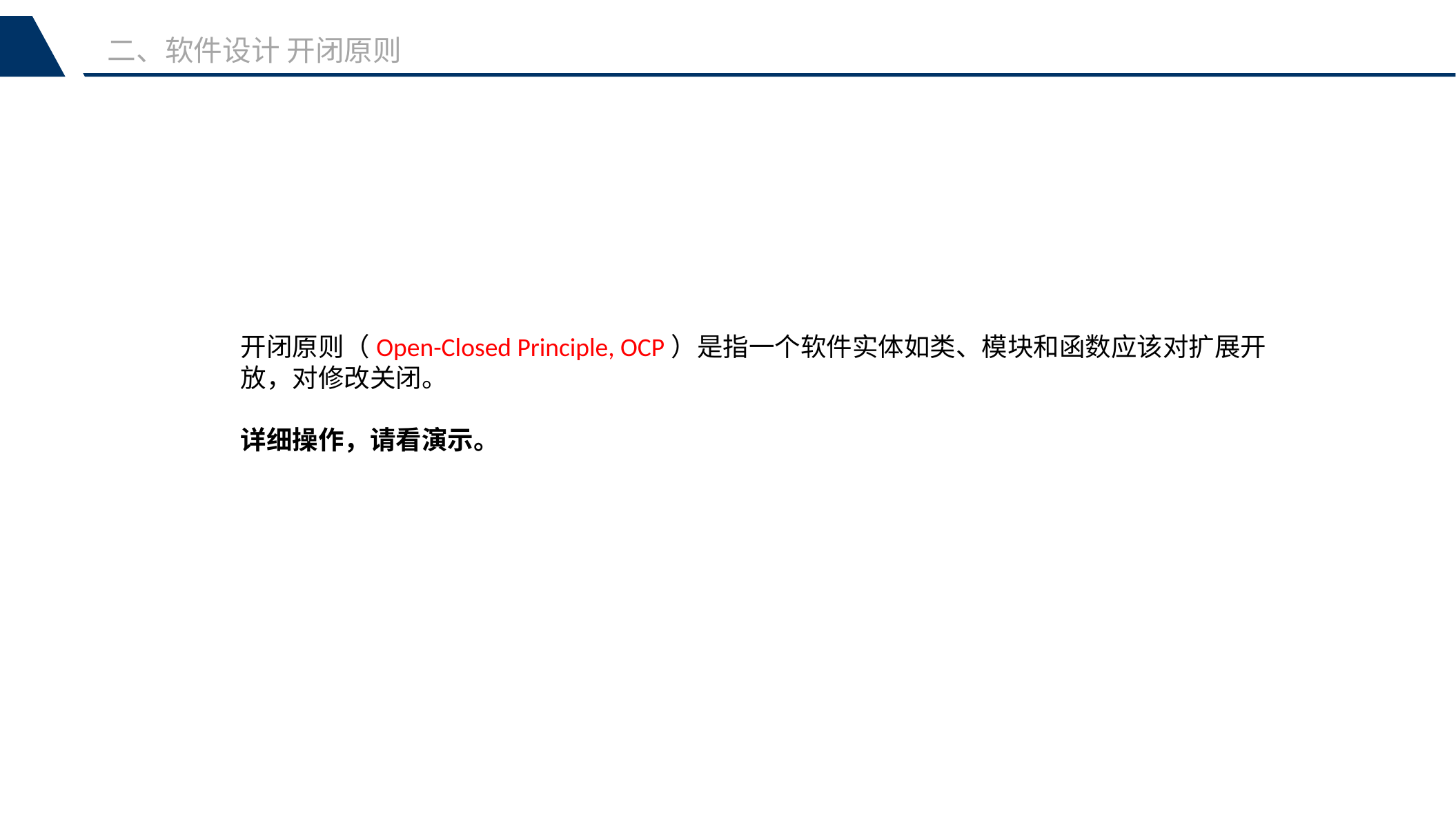

二、软件设计 开闭原则

开闭原则（Open-Closed Principle, OCP）是指一个软件实体如类、模块和函数应该对扩展开放，对修改关闭。

详细操作，请看演示。